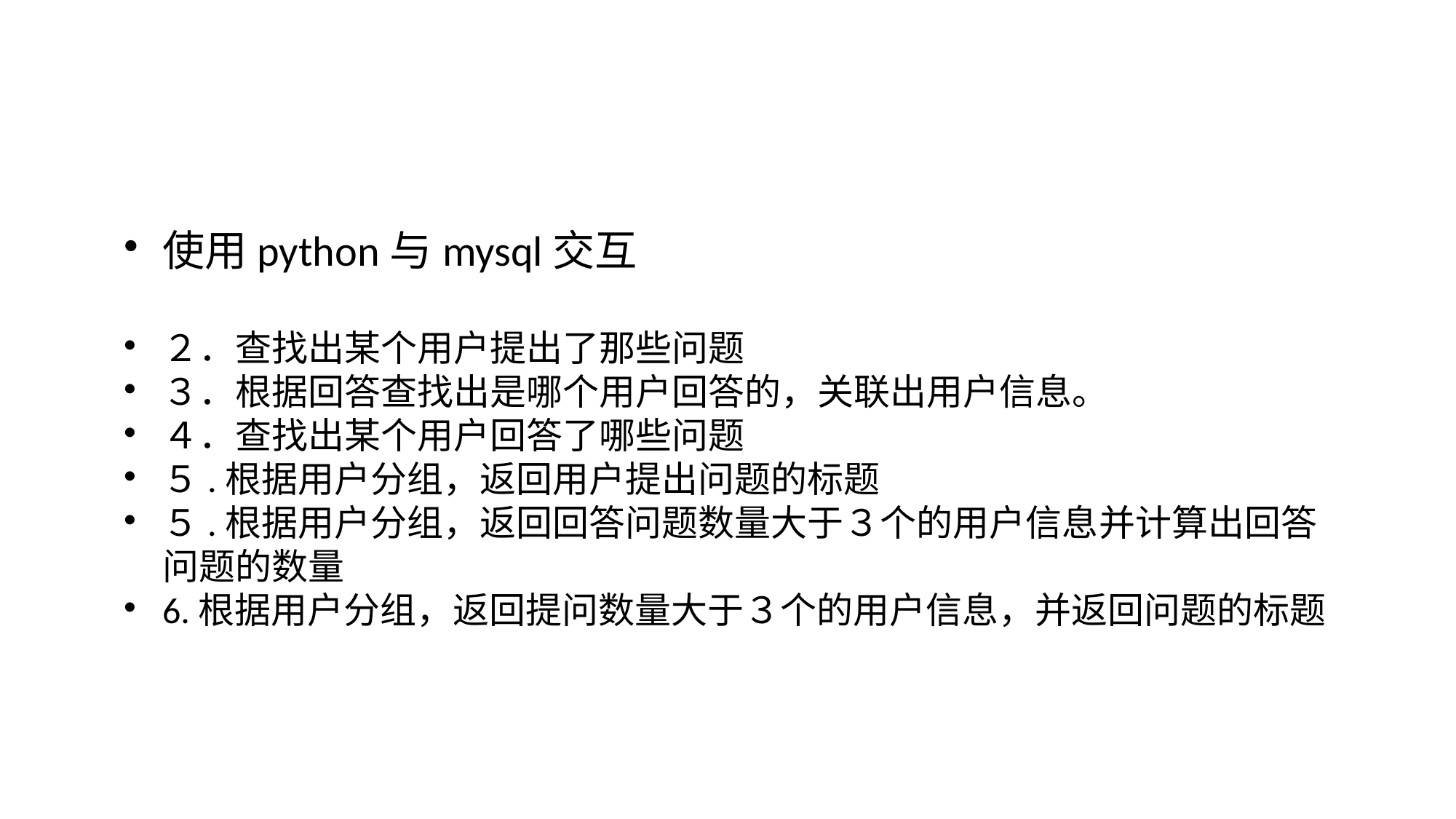

使用python与mysql交互

２．查找出某个用户提出了那些问题
３．根据回答查找出是哪个用户回答的，关联出用户信息。
４．查找出某个用户回答了哪些问题
５.根据用户分组，返回用户提出问题的标题
５.根据用户分组，返回回答问题数量大于３个的用户信息并计算出回答问题的数量
6.根据用户分组，返回提问数量大于３个的用户信息，并返回问题的标题